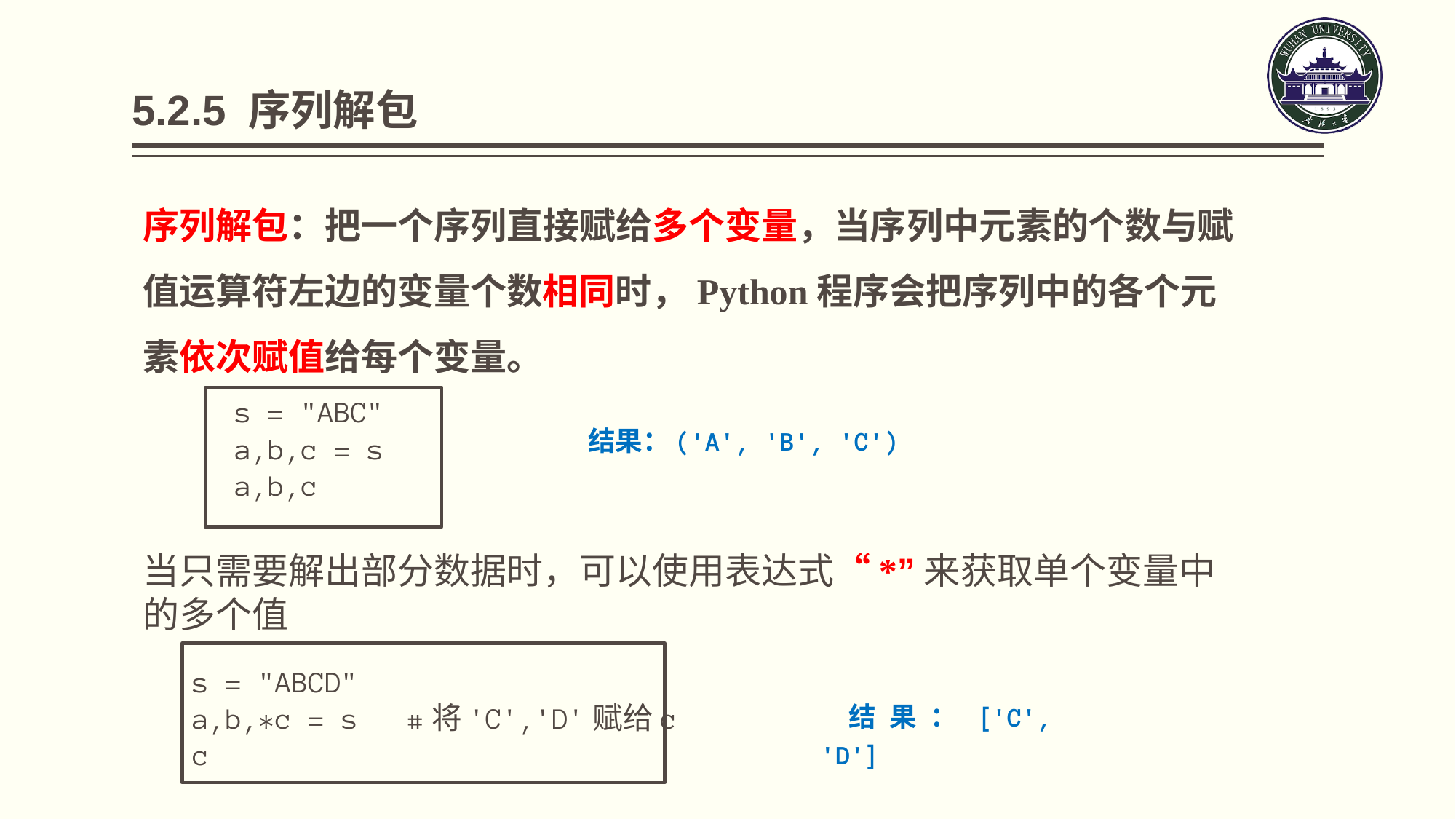

# 5.2.5 序列解包
序列解包：把一个序列直接赋给多个变量，当序列中元素的个数与赋值运算符左边的变量个数相同时，Python程序会把序列中的各个元素依次赋值给每个变量。

s = "ABC"
a,b,c = s
a,b,c

结果：('A', 'B', 'C')
当只需要解出部分数据时，可以使用表达式“*”来获取单个变量中的多个值

s = "ABCD"
a,b,*c = s   #将'C','D'赋给c
c
结果：['C', 'D']